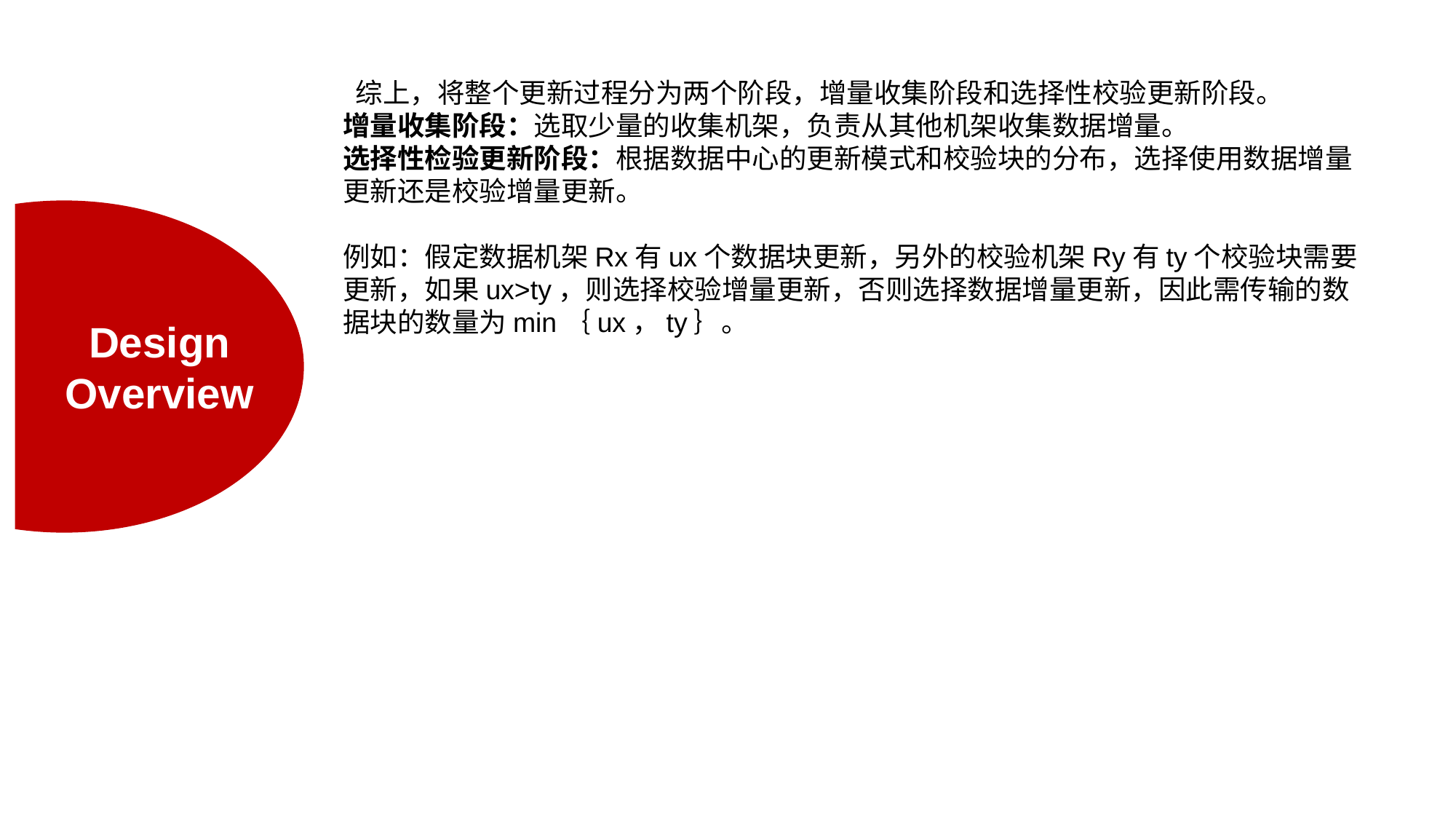

综上，将整个更新过程分为两个阶段，增量收集阶段和选择性校验更新阶段。
增量收集阶段：选取少量的收集机架，负责从其他机架收集数据增量。
选择性检验更新阶段：根据数据中心的更新模式和校验块的分布，选择使用数据增量更新还是校验增量更新。

例如：假定数据机架Rx有ux个数据块更新，另外的校验机架Ry有ty个校验块需要更新，如果ux>ty，则选择校验增量更新，否则选择数据增量更新，因此需传输的数据块的数量为min｛ux，ty｝。

Design Overview